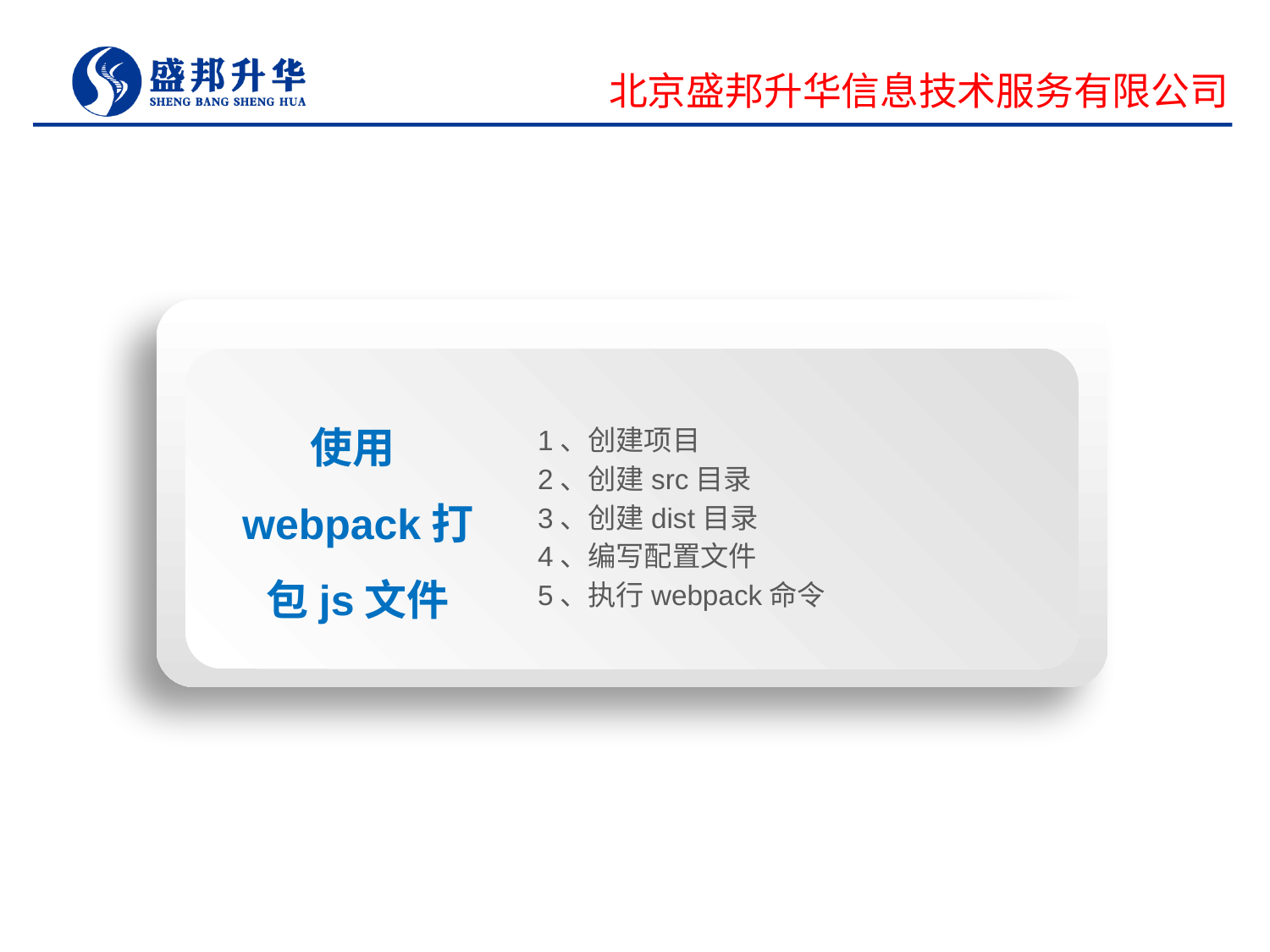

北京盛邦升华信息技术服务有限公司

使用webpack打包js文件
1、创建项目
2、创建src目录
3、创建dist目录
4、编写配置文件
5、执行webpack命令